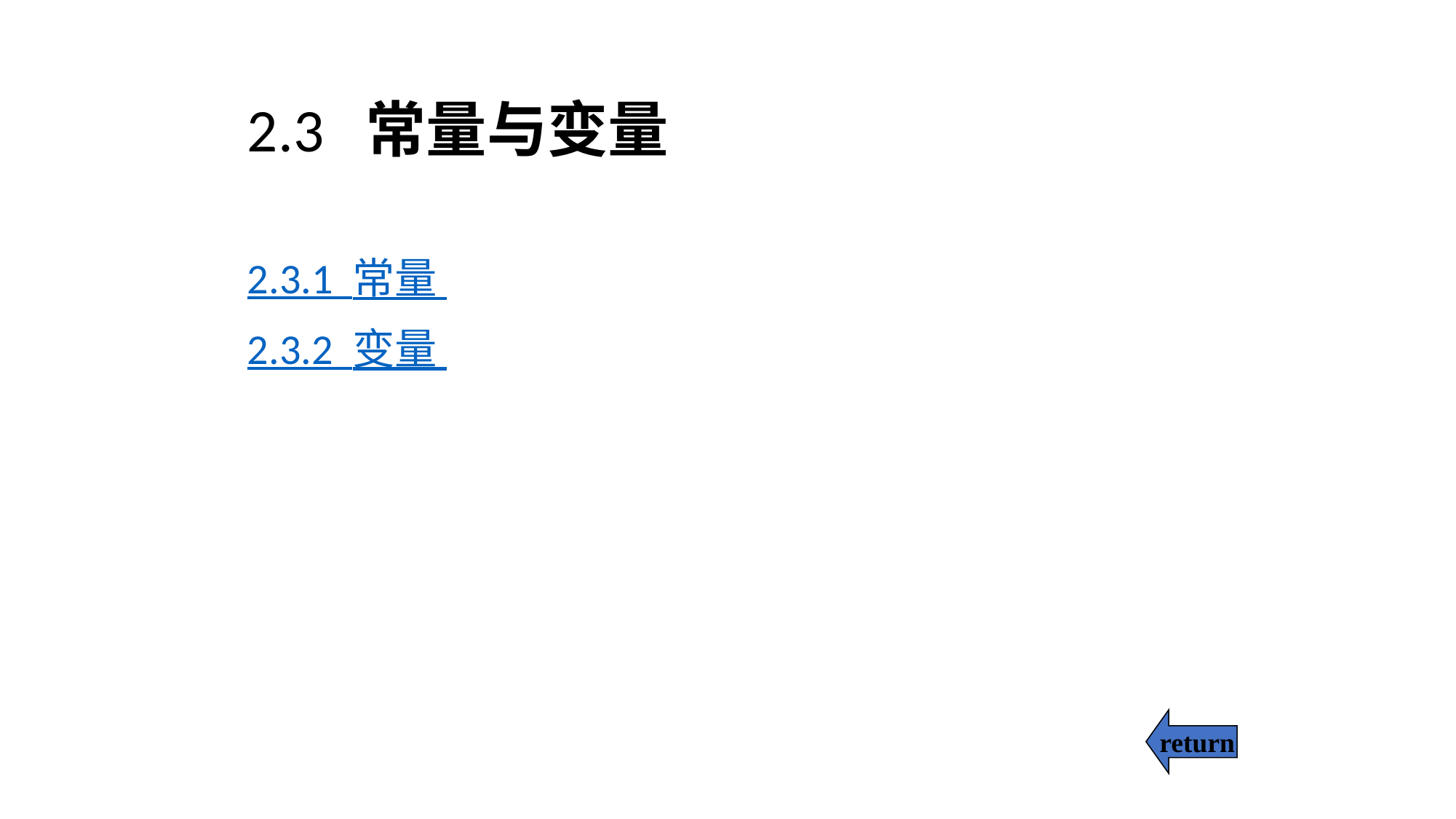

# 2.3  常量与变量
2.3.1  常量
2.3.2  变量
return